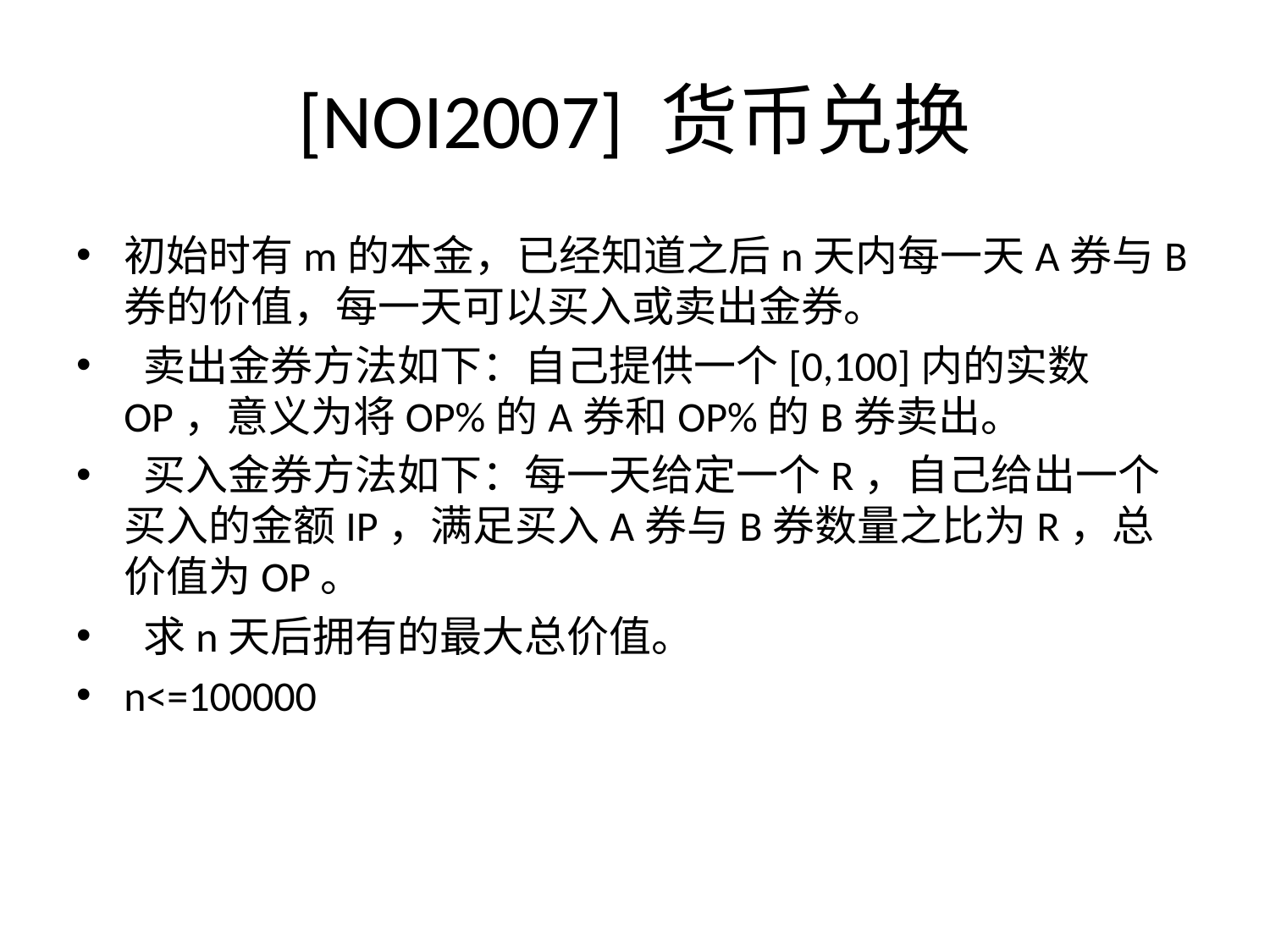

# [NOI2007] 货币兑换
初始时有m的本金，已经知道之后n天内每一天A券与B券的价值，每一天可以买入或卖出金券。
​ 卖出金券方法如下：自己提供一个[0,100]内的实数OP，意义为将OP%的A券和OP%的B券卖出。
​ 买入金券方法如下：每一天给定一个R，自己给出一个买入的金额IP，满足买入A券与B券数量之比为R，总价值为OP。
​ 求n天后拥有的最大总价值。
n<=100000